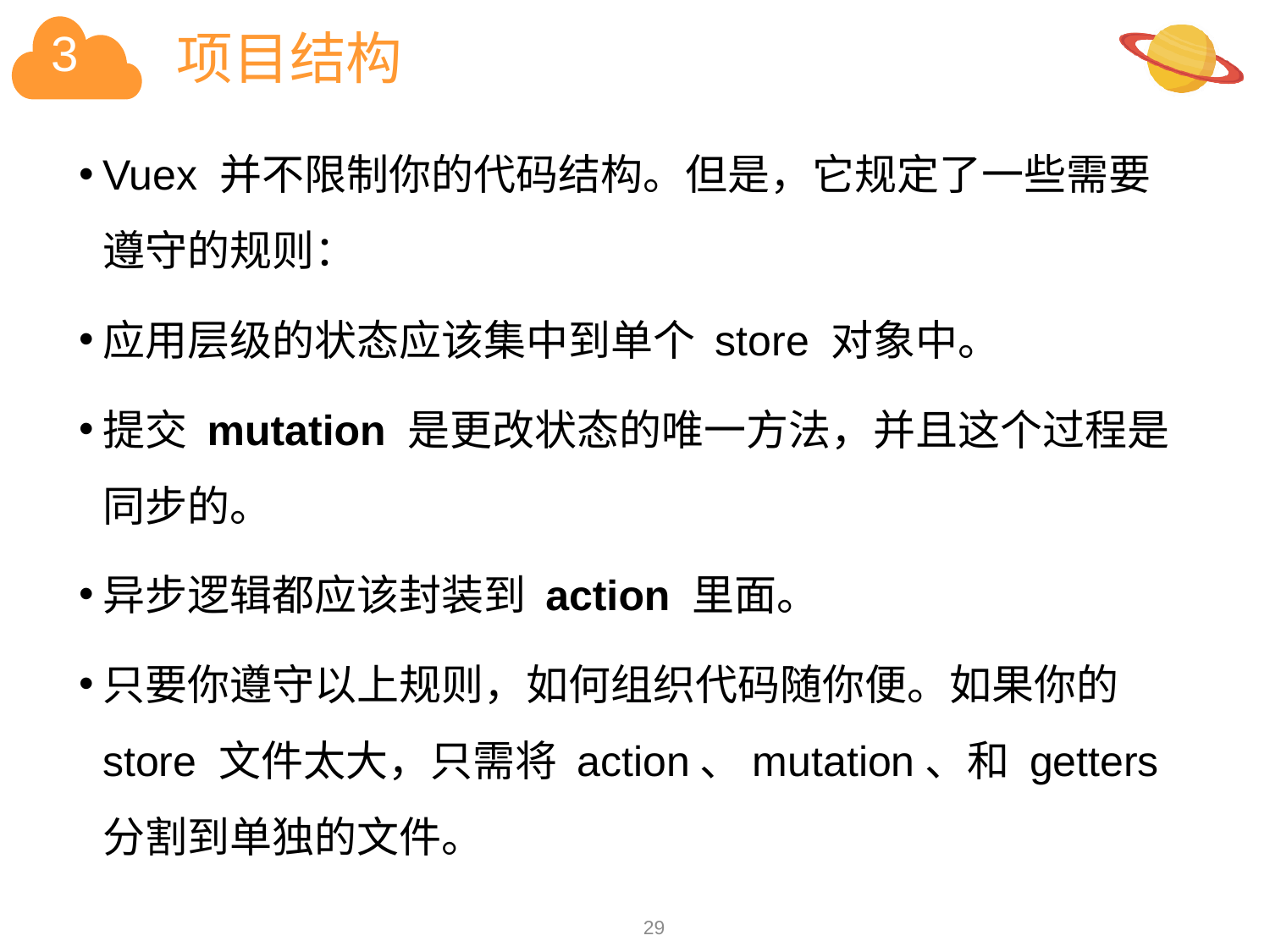

# 项目结构
Vuex 并不限制你的代码结构。但是，它规定了一些需要遵守的规则：
应用层级的状态应该集中到单个 store 对象中。
提交 mutation 是更改状态的唯一方法，并且这个过程是同步的。
异步逻辑都应该封装到 action 里面。
只要你遵守以上规则，如何组织代码随你便。如果你的 store 文件太大，只需将 action、mutation、和 getters 分割到单独的文件。
29